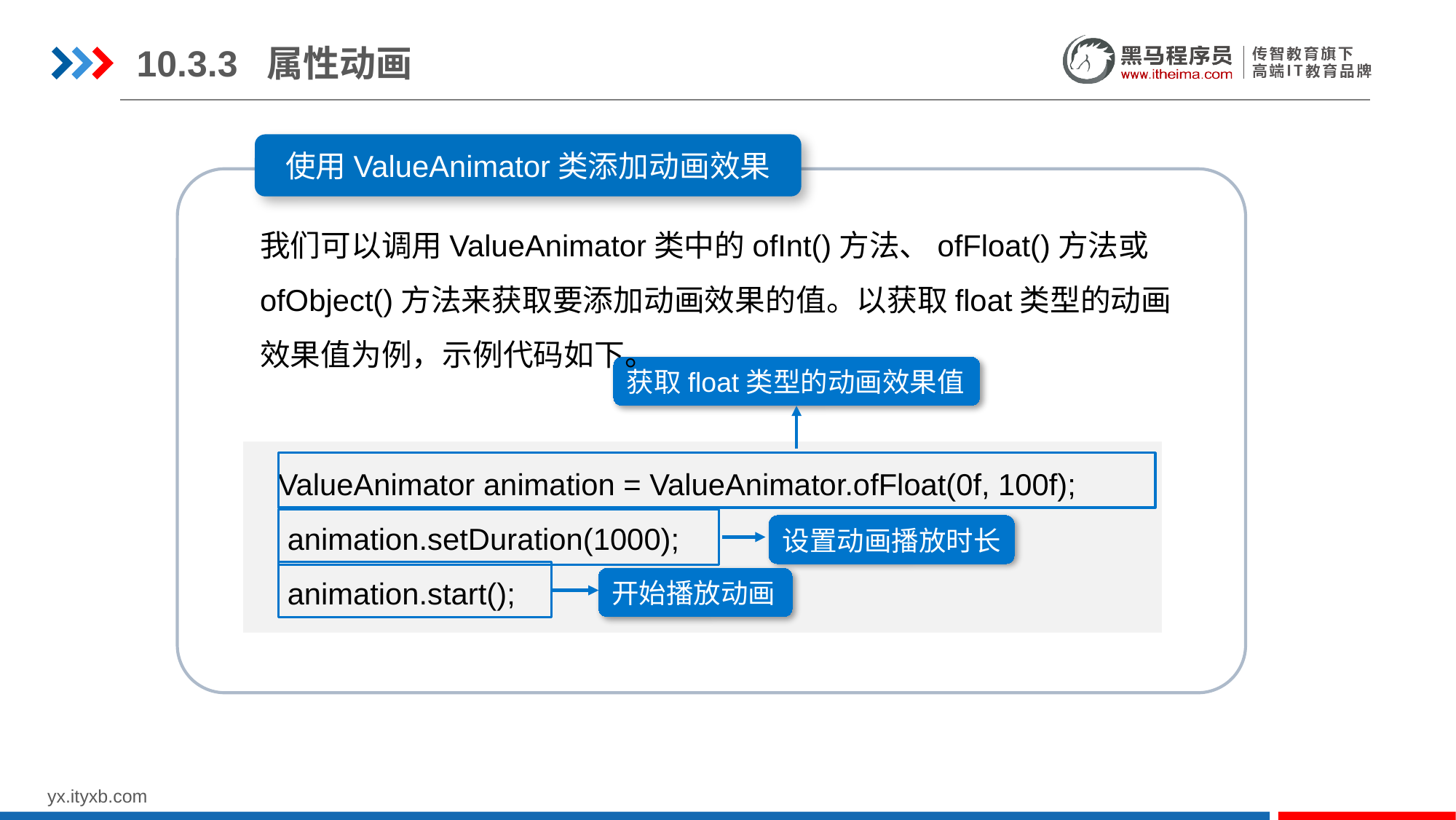

10.3.3  属性动画
使用ValueAnimator类添加动画效果

我们可以调用ValueAnimator类中的ofInt()方法、ofFloat()方法或ofObject()方法来获取要添加动画效果的值。以获取float类型的动画效果值为例，示例代码如下。
获取float类型的动画效果值
    ValueAnimator animation = ValueAnimator.ofFloat(0f, 100f);
    animation.setDuration(1000);
    animation.start();

设置动画播放时长

开始播放动画